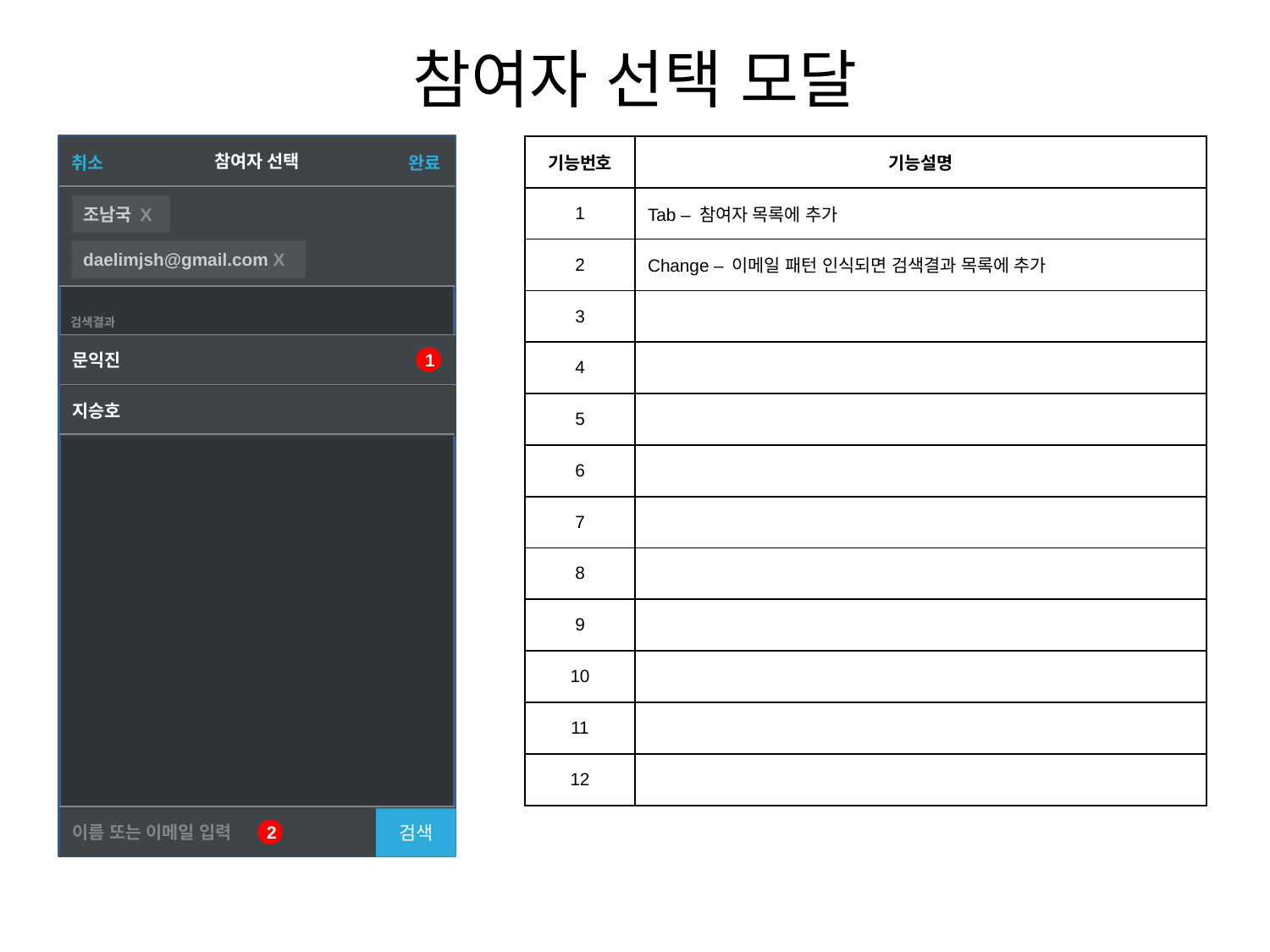

# 참여자 선택 모달
참여자 선택

| 기능번호 | 기능설명 |
| --- | --- |
| 1 | Tab – 참여자 목록에 추가 |
| 2 | Change – 이메일 패턴 인식되면 검색결과 목록에 추가 |
| 3 |  |
| 4 |  |
| 5 |  |
| 6 |  |
| 7 |  |
| 8 |  |
| 9 |  |
| 10 |  |
| 11 |  |
| 12 |  |
취소
완료

조남국 X
daelimjsh@gmail.com X
검색결과
문익진
1
지승호
이름 또는 이메일 입력
검색
2